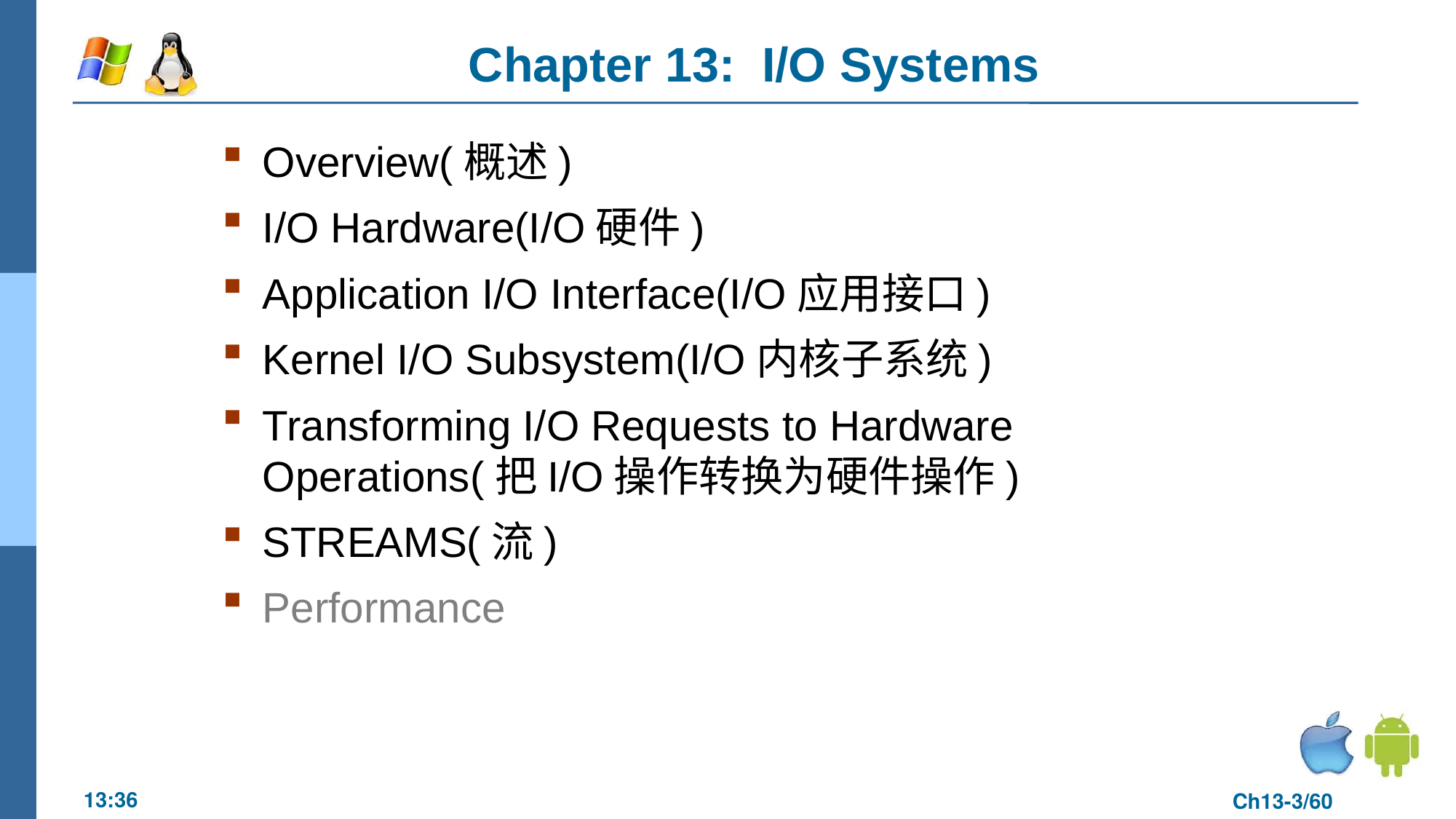

# Chapter 13:  I/O Systems
Overview(概述)
I/O Hardware(I/O硬件)
Application I/O Interface(I/O应用接口)
Kernel I/O Subsystem(I/O内核子系统)
Transforming I/O Requests to Hardware Operations(把I/O操作转换为硬件操作)
STREAMS(流)
Performance